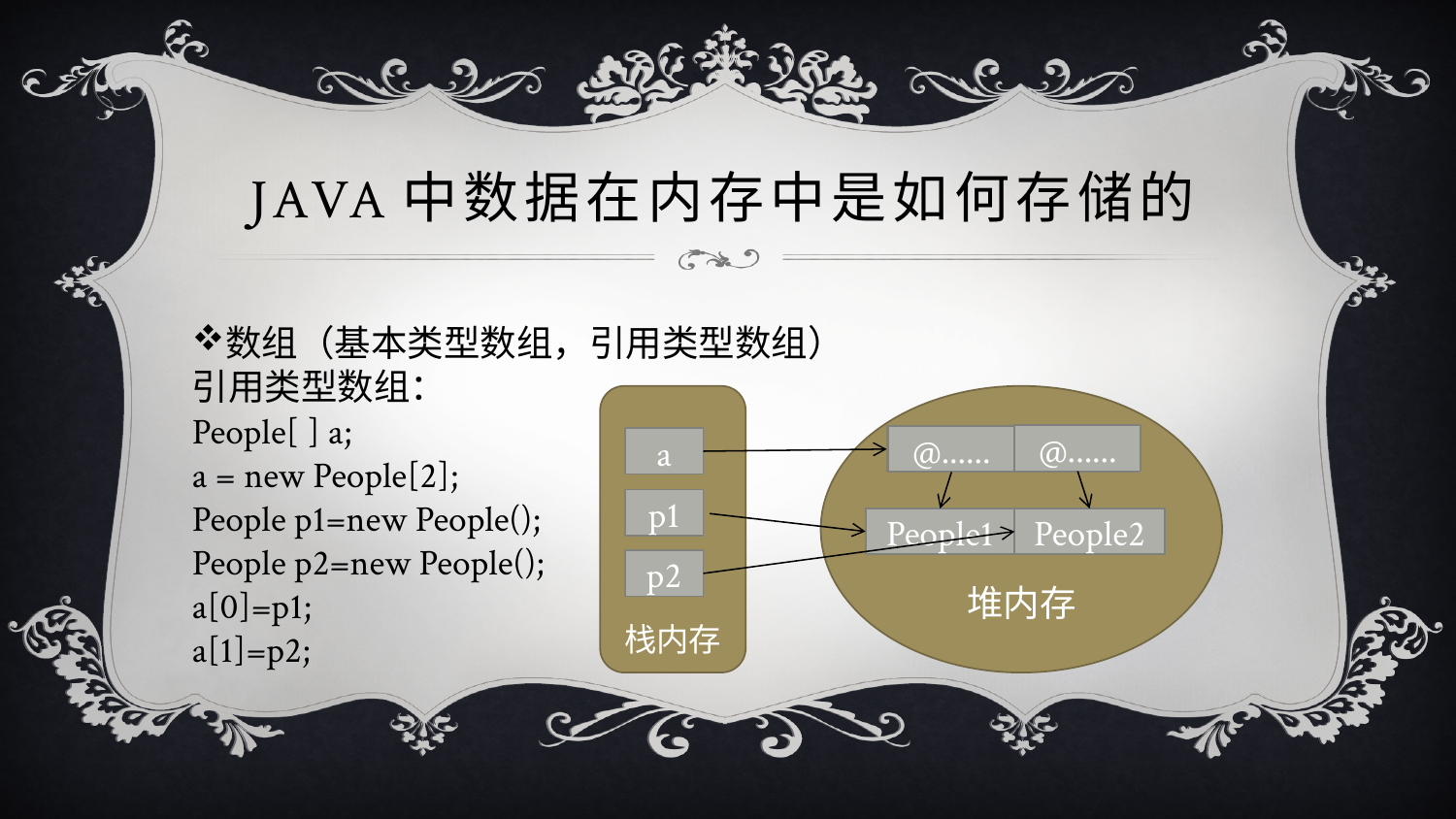

# Java中数据在内存中是如何存储的
数组（基本类型数组，引用类型数组）
引用类型数组：
People[ ] a;
a = new People[2];
People p1=new People();
People p2=new People();
a[0]=p1;
a[1]=p2;

栈内存
堆内存
@......
null
@......
null
a
p1
People1
People2
p2